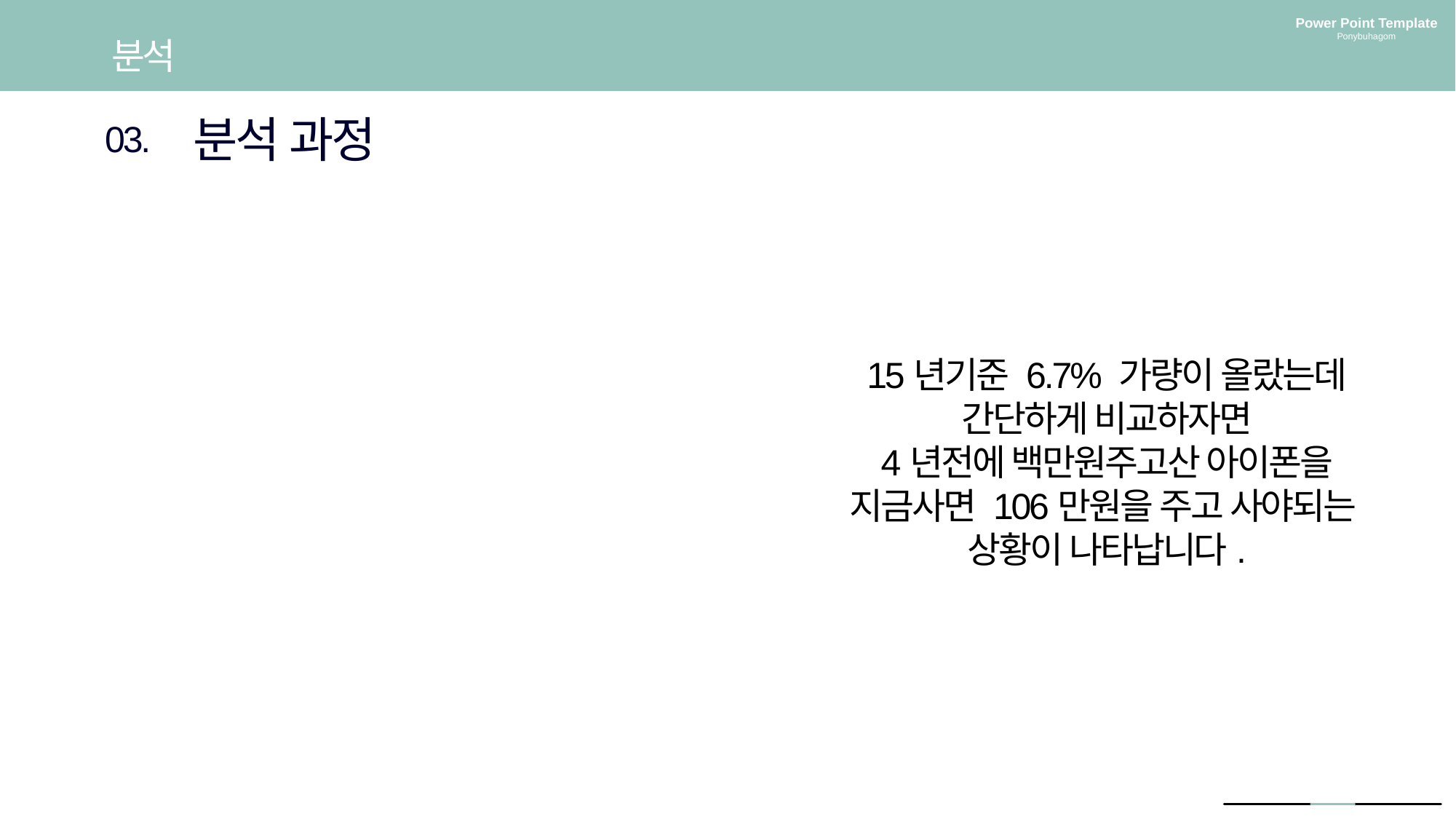

Power Point Template
Ponybuhagom
분석
분석 과정
03.
15년기준 6.7% 가량이 올랐는데
간단하게 비교하자면
4년전에 백만원주고산 아이폰을
지금사면 106만원을 주고 사야되는
상황이 나타납니다.